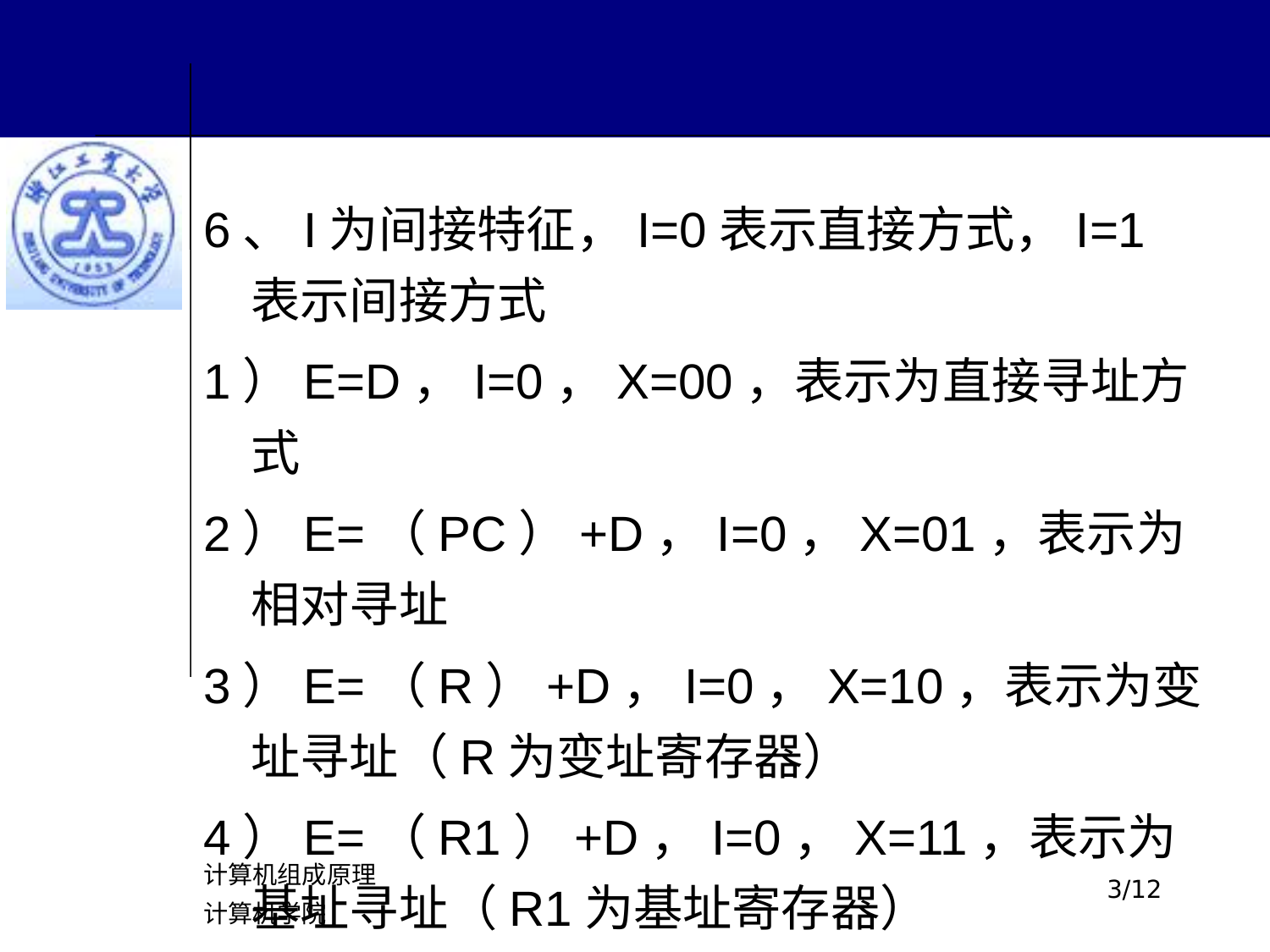

6、I为间接特征，I=0表示直接方式，I=1表示间接方式
1）E=D，I=0，X=00，表示为直接寻址方式
2）E=（PC）+D，I=0，X=01，表示为相对寻址
3）E=（R）+D，I=0，X=10，表示为变址寻址（R为变址寄存器）
4）E=（R1）+D，I=0，X=11，表示为基址寻址（R1为基址寄存器）

计算机组成原理
计算机学院

3/12